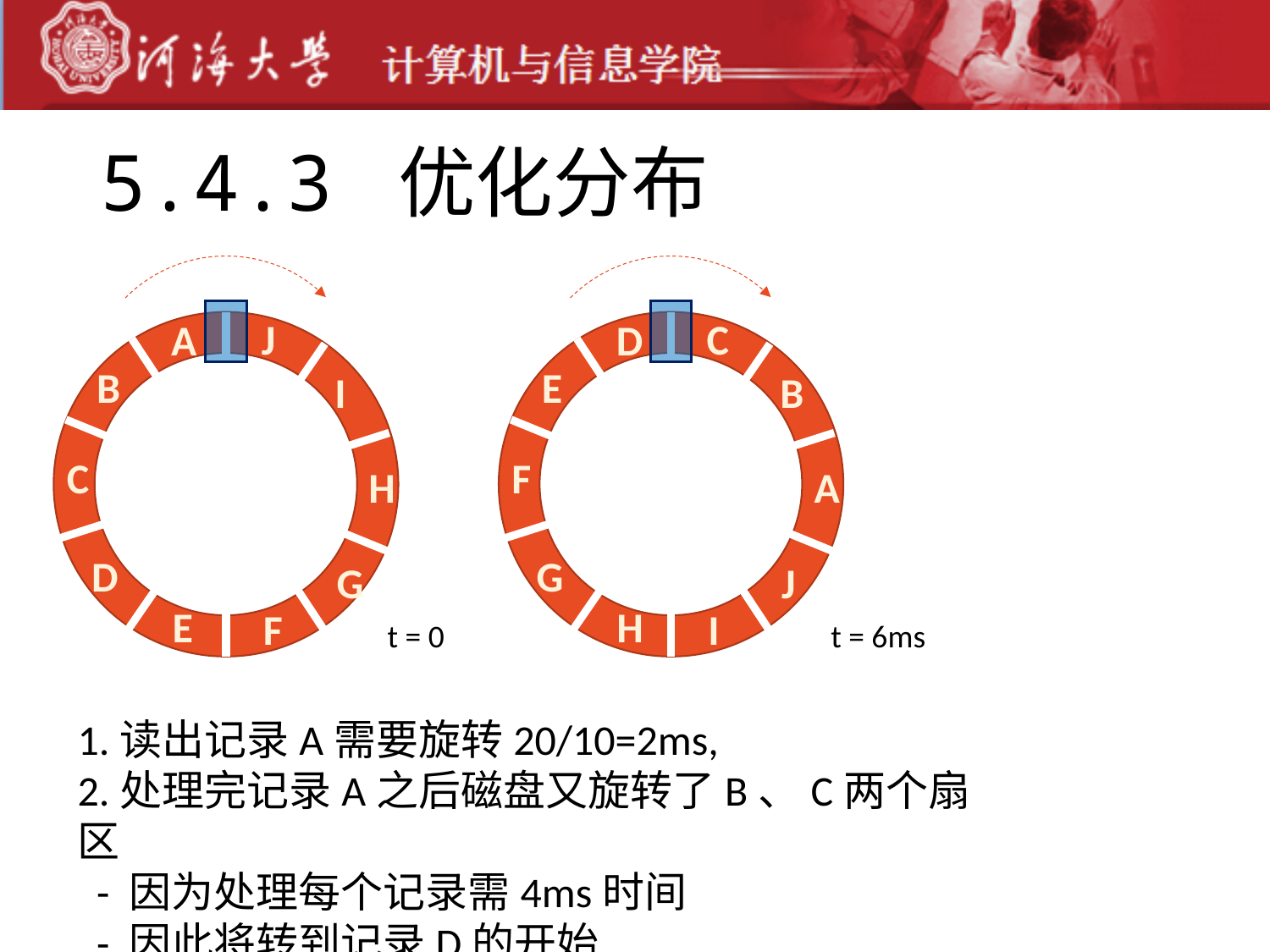

# 5.4.3 优化分布

J
A

B
I
C
H
D
G
E
F

C
D

E
B
F
A
G
J
H
I
t = 0
t = 6ms
1.读出记录A需要旋转20/10=2ms,
2.处理完记录A之后磁盘又旋转了B、C两个扇区
  - 因为处理每个记录需4ms时间
  - 因此将转到记录D的开始